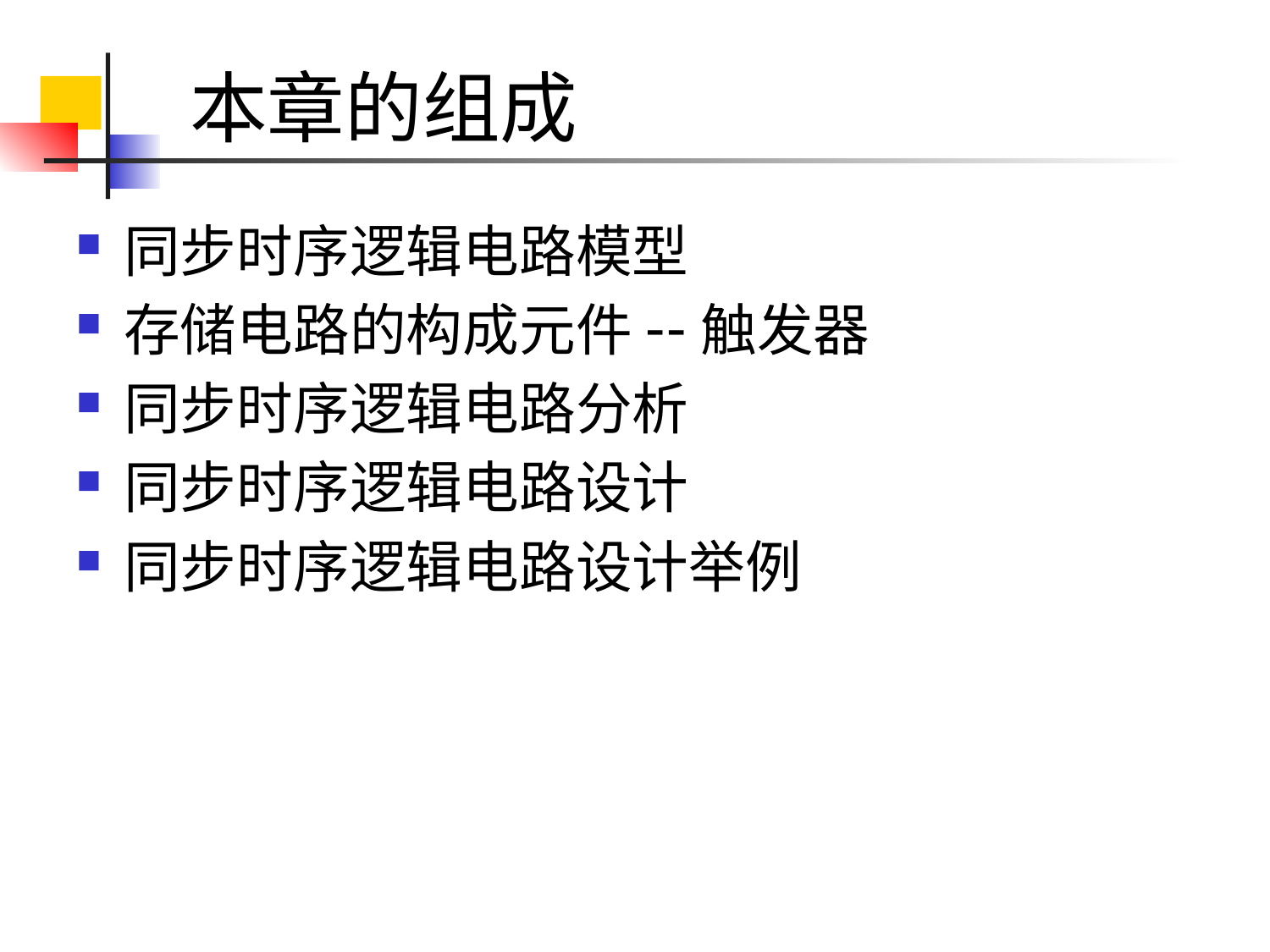

# 本章的组成
同步时序逻辑电路模型
存储电路的构成元件--触发器
同步时序逻辑电路分析
同步时序逻辑电路设计
同步时序逻辑电路设计举例